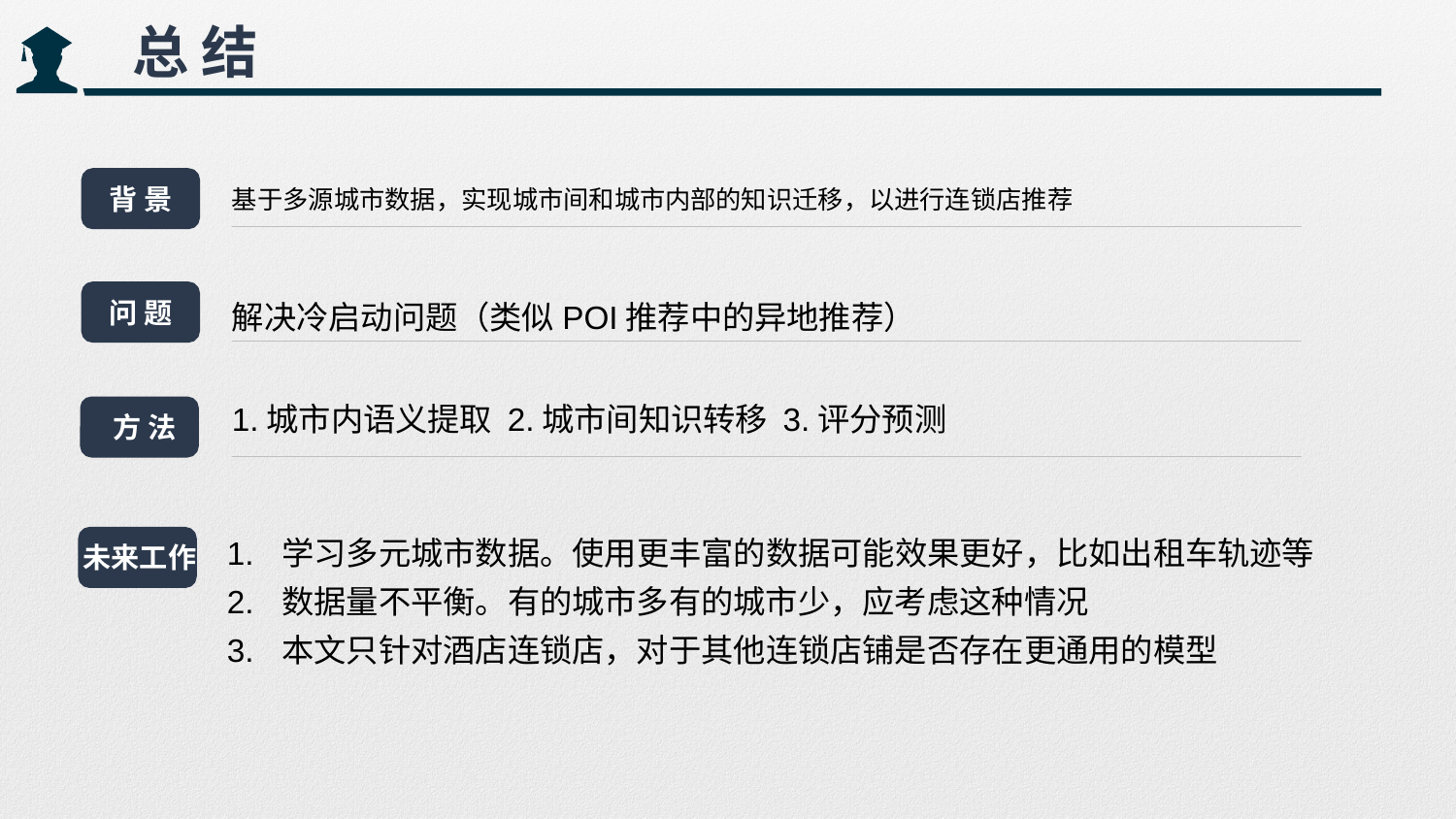

总 结
基于多源城市数据，实现城市间和城市内部的知识迁移，以进行连锁店推荐

背 景
解决冷启动问题（类似POI推荐中的异地推荐）

问 题
1.城市内语义提取 2.城市间知识转移 3.评分预测

方 法
学习多元城市数据。使用更丰富的数据可能效果更好，比如出租车轨迹等
数据量不平衡。有的城市多有的城市少，应考虑这种情况
本文只针对酒店连锁店，对于其他连锁店铺是否存在更通用的模型

未来工作